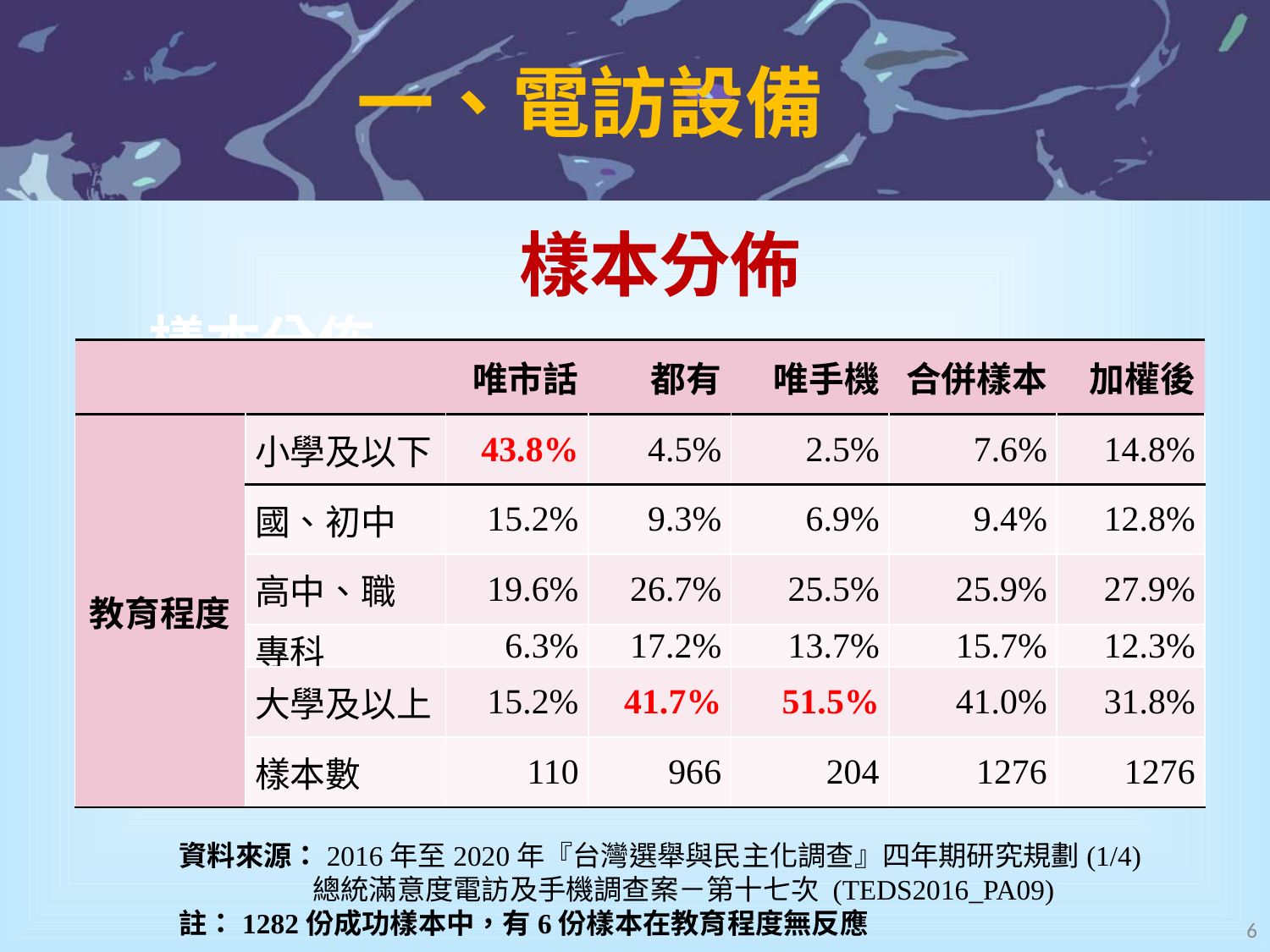

# 一、電訪設備
樣本分佈
樣本分佈
|  |  | 唯市話 | 都有 | 唯手機 | 合併樣本 | 加權後 |
| --- | --- | --- | --- | --- | --- | --- |
| 教育程度 | 小學及以下 | 43.8% | 4.5% | 2.5% | 7.6% | 14.8% |
|  | 國、初中 | 15.2% | 9.3% | 6.9% | 9.4% | 12.8% |
|  | 高中、職 | 19.6% | 26.7% | 25.5% | 25.9% | 27.9% |
|  | 專科 | 6.3% | 17.2% | 13.7% | 15.7% | 12.3% |
|  | 大學及以上 | 15.2% | 41.7% | 51.5% | 41.0% | 31.8% |
|  | 樣本數 | 110 | 966 | 204 | 1276 | 1276 |
資料來源：2016年至2020年『台灣選舉與民主化調查』四年期研究規劃(1/4)
                    總統滿意度電訪及手機調查案－第十七次 (TEDS2016_PA09)
註：1282份成功樣本中，有6份樣本在教育程度無反應
6